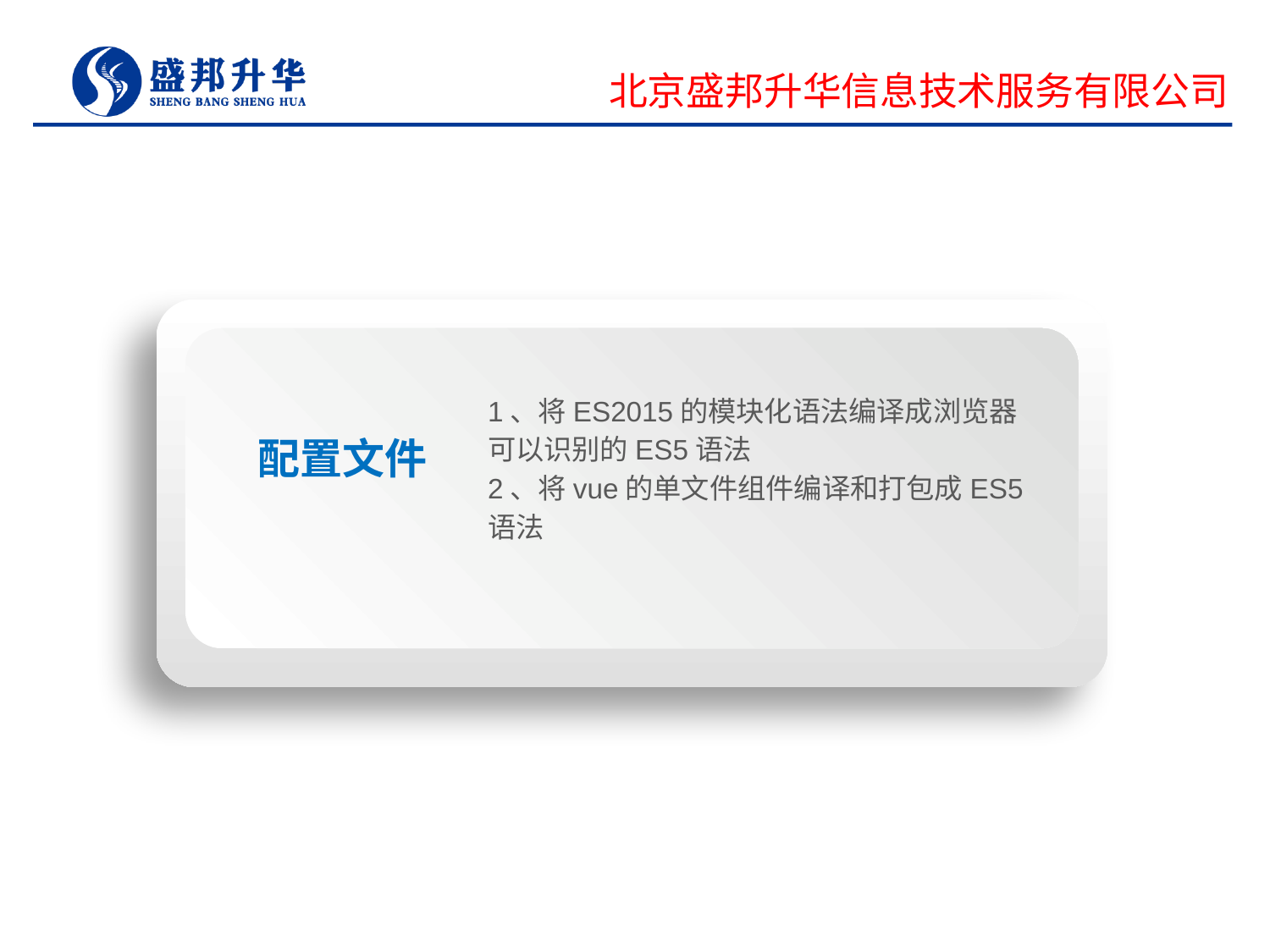

北京盛邦升华信息技术服务有限公司

1、将ES2015的模块化语法编译成浏览器可以识别的ES5语法
2、将vue的单文件组件编译和打包成ES5语法
配置文件